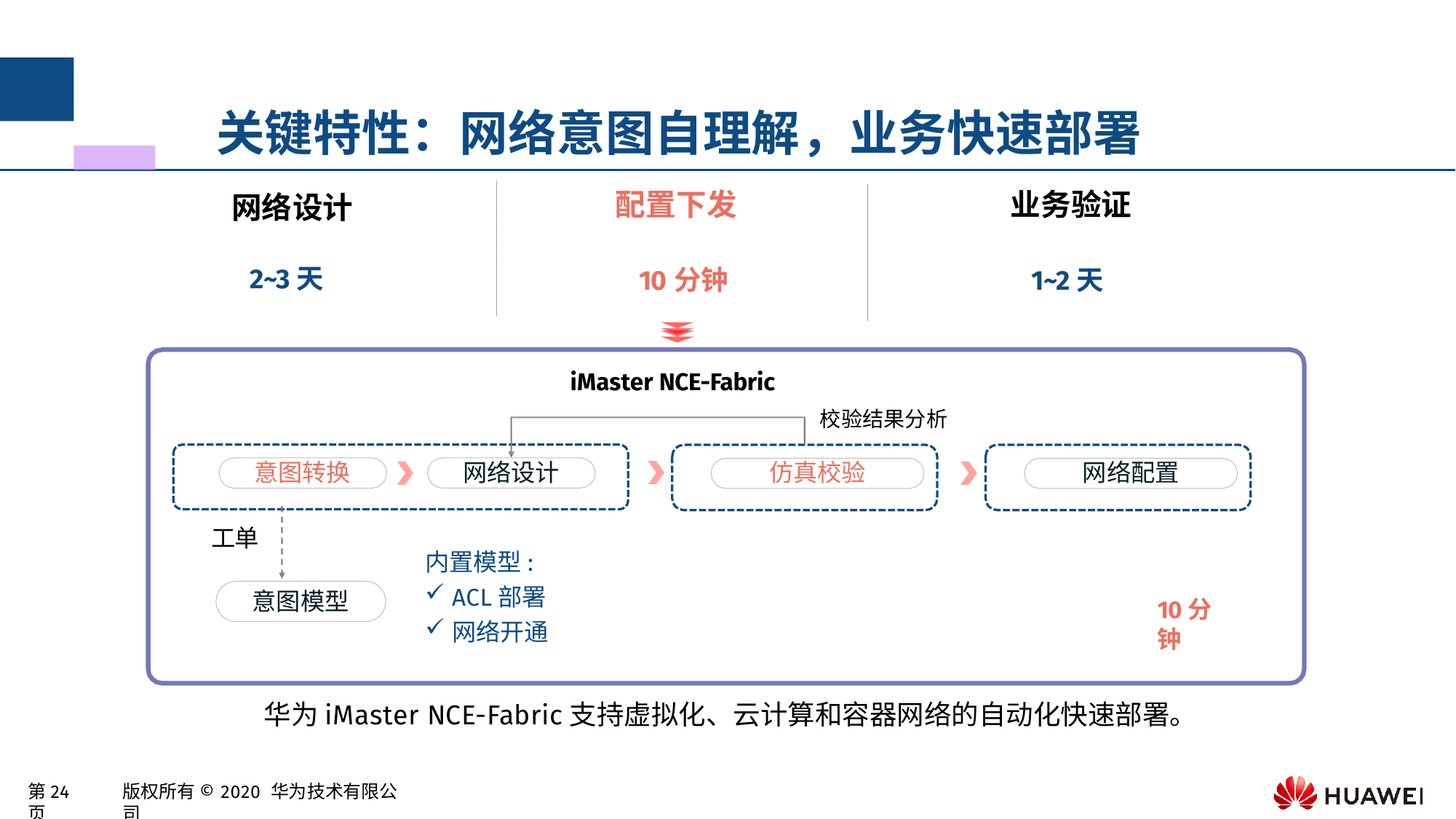

# 关键特性：网络意图自理解，业务快速部署

配置下发	业务验证

10分钟	1~2天

网络设计
2~3天

iMaster NCE-Fabric
校验结果分析

网络设计
意图转换
仿真校验
网络配置

工单
内置模型:
ACL部署
网络开通

意图模型
10分钟
华为iMaster NCE-Fabric支持虚拟化、云计算和容器网络的自动化快速部署。
第24页
版权所有© 2020 华为技术有限公司